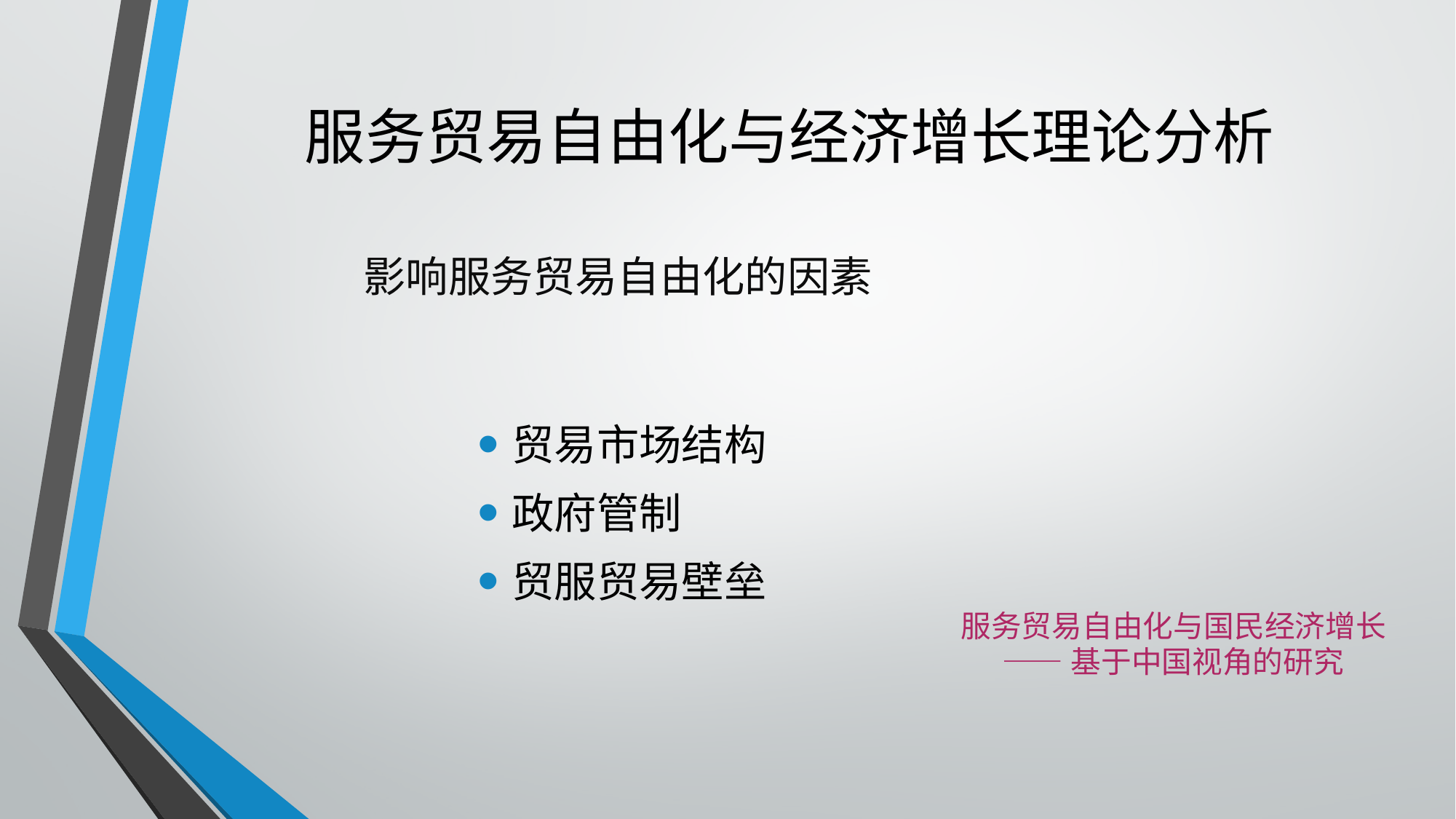

# 服务贸易自由化与经济增长理论分析
    影响服务贸易自由化的因素
贸易市场结构
政府管制
贸服贸易壁垒